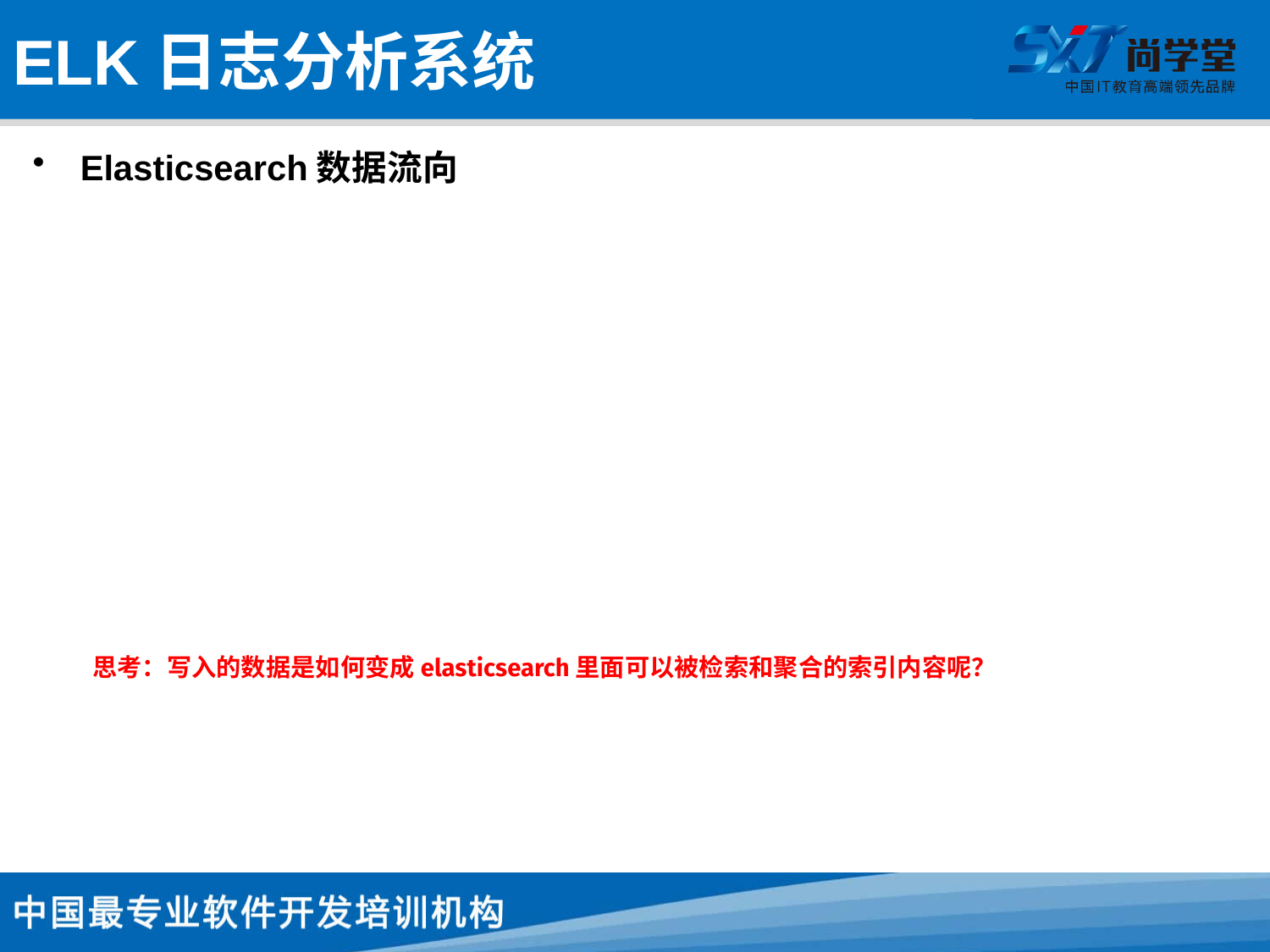

# ELK日志分析系统
Elasticsearch数据流向

思考：写入的数据是如何变成elasticsearch里面可以被检索和聚合的索引内容呢？